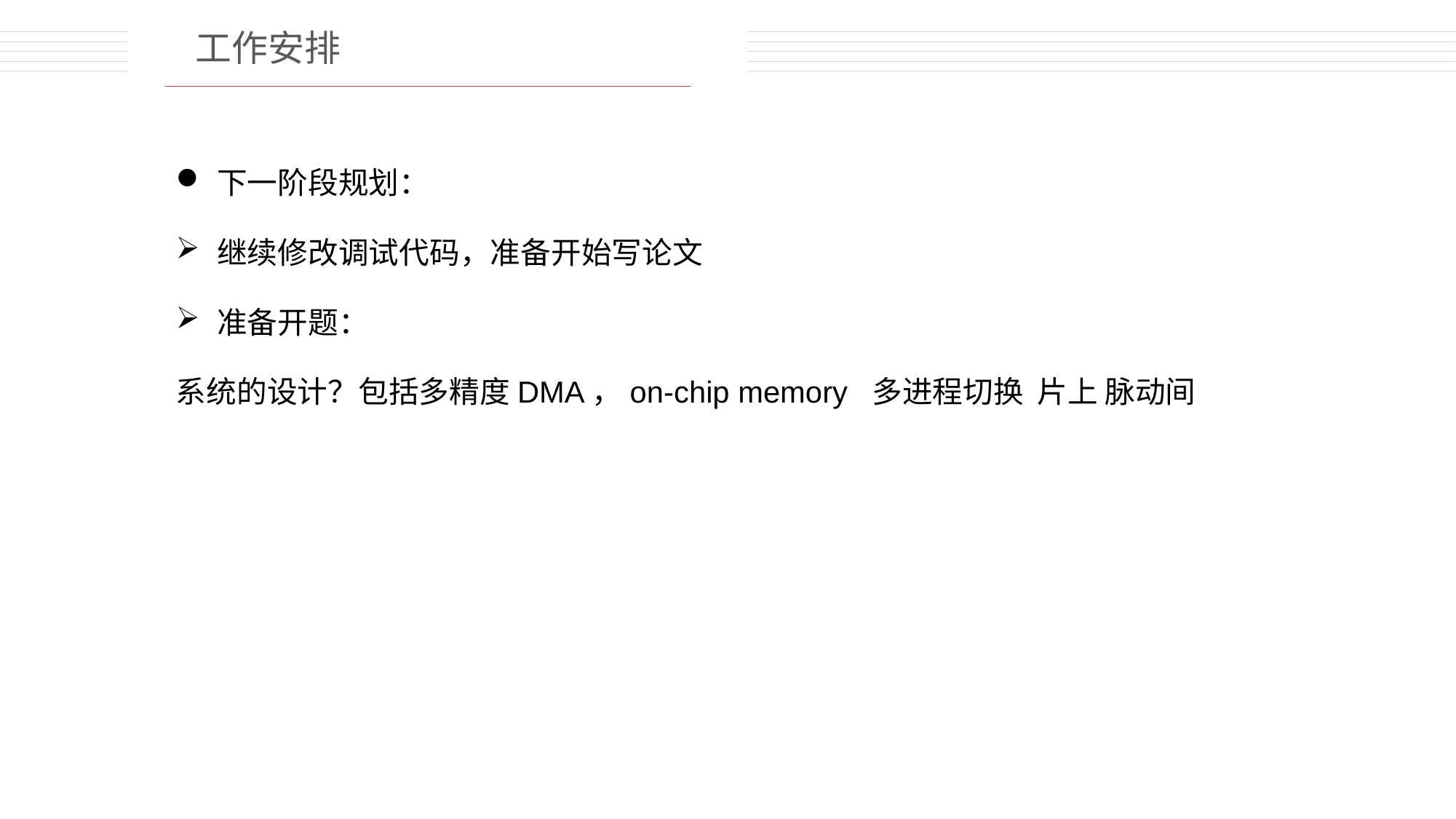

工作安排
下一阶段规划：
继续修改调试代码，准备开始写论文
准备开题：
系统的设计？包括多精度DMA，on-chip memory  多进程切换  片上 脉动间